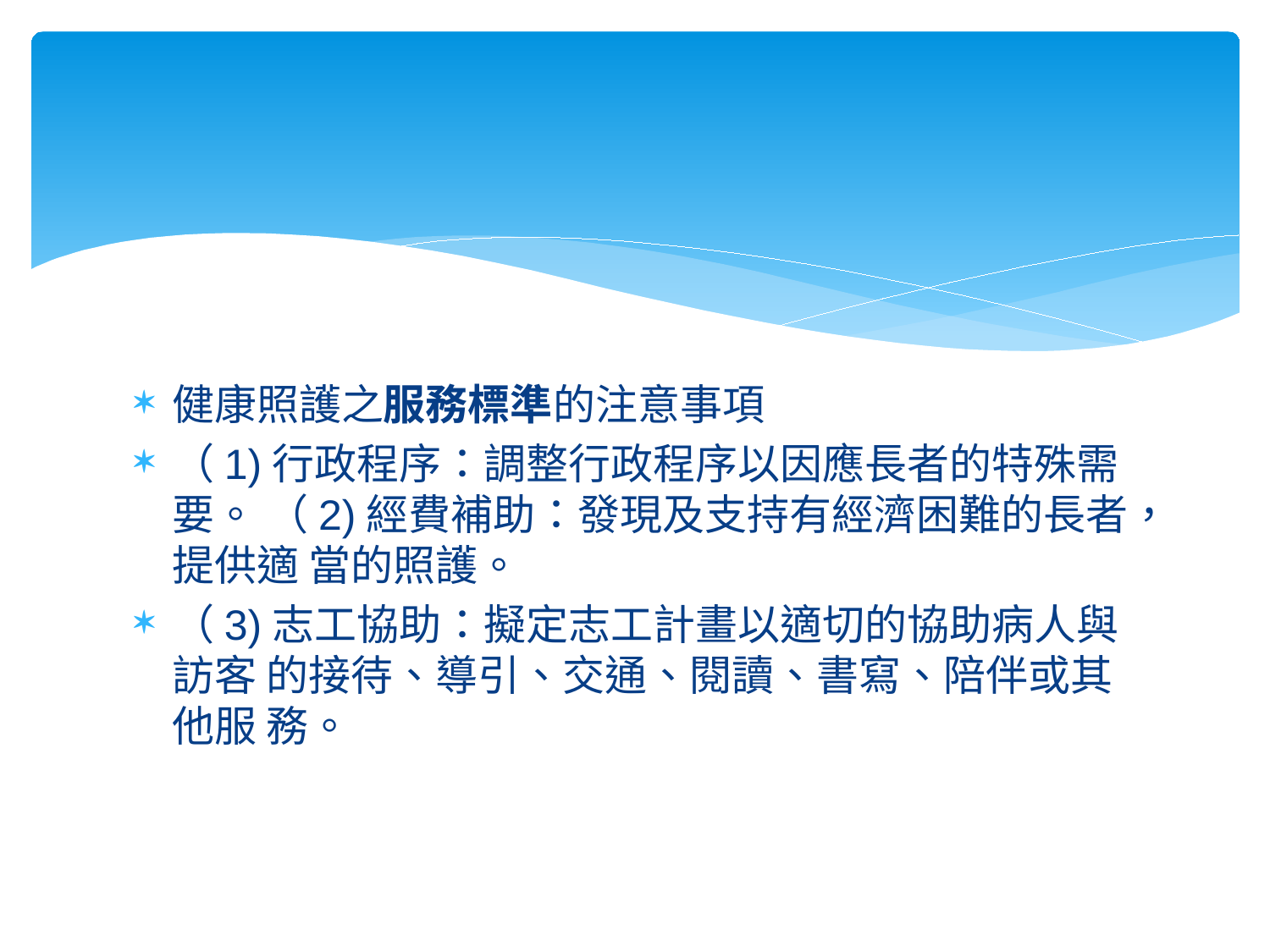

#
健康照護之服務標準的注意事項
（1)行政程序：調整行政程序以因應長者的特殊需要。 （2)經費補助：發現及支持有經濟困難的長者，提供適 當的照護。
（3)志工協助：擬定志工計畫以適切的協助病人與訪客 的接待、導引、交通、閱讀、書寫、陪伴或其他服 務。